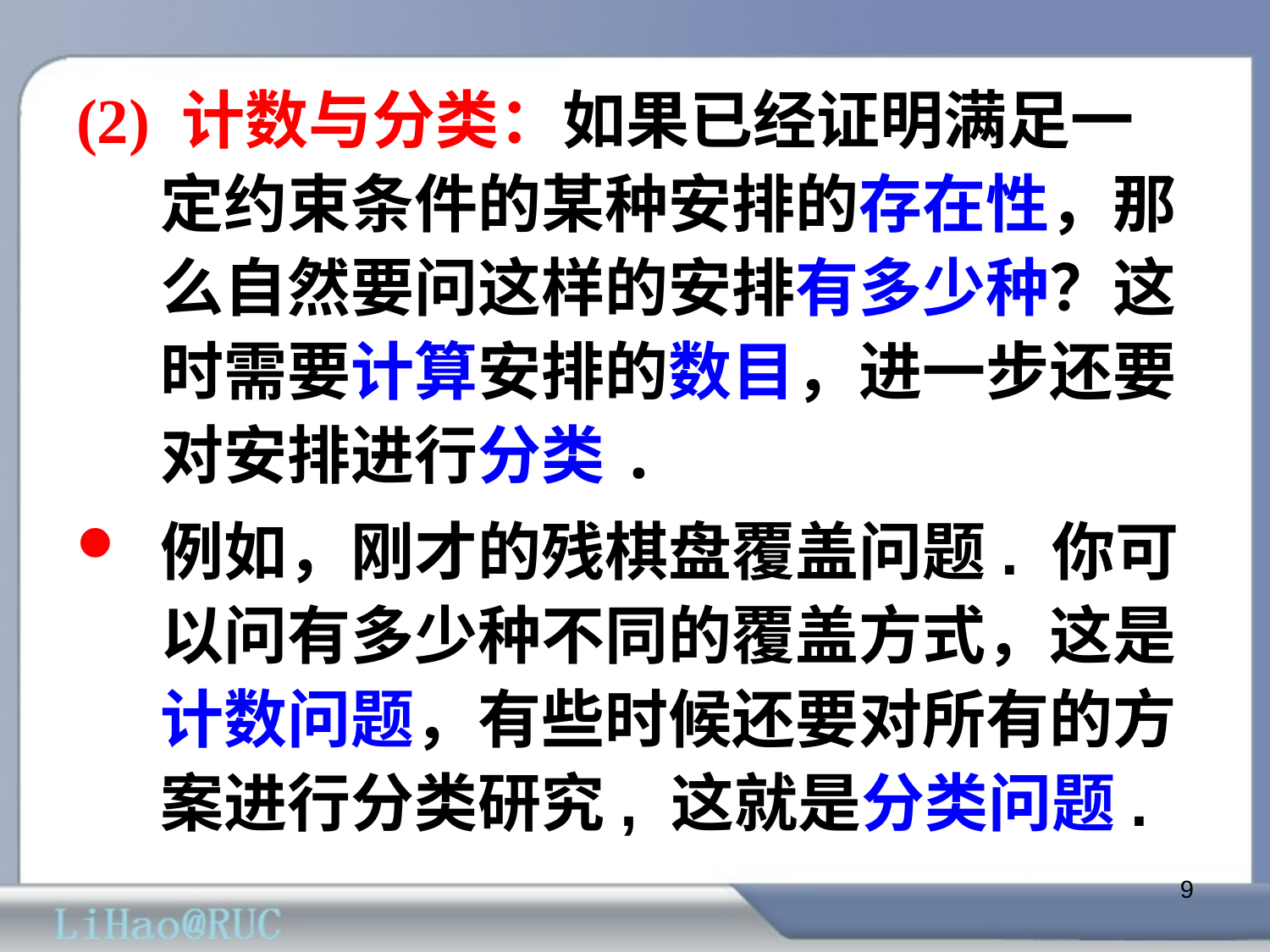

(2) 计数与分类：如果已经证明满足一定约束条件的某种安排的存在性，那么自然要问这样的安排有多少种？这时需要计算安排的数目，进一步还要对安排进行分类.
例如，刚才的残棋盘覆盖问题. 你可以问有多少种不同的覆盖方式，这是计数问题，有些时候还要对所有的方案进行分类研究, 这就是分类问题.
9